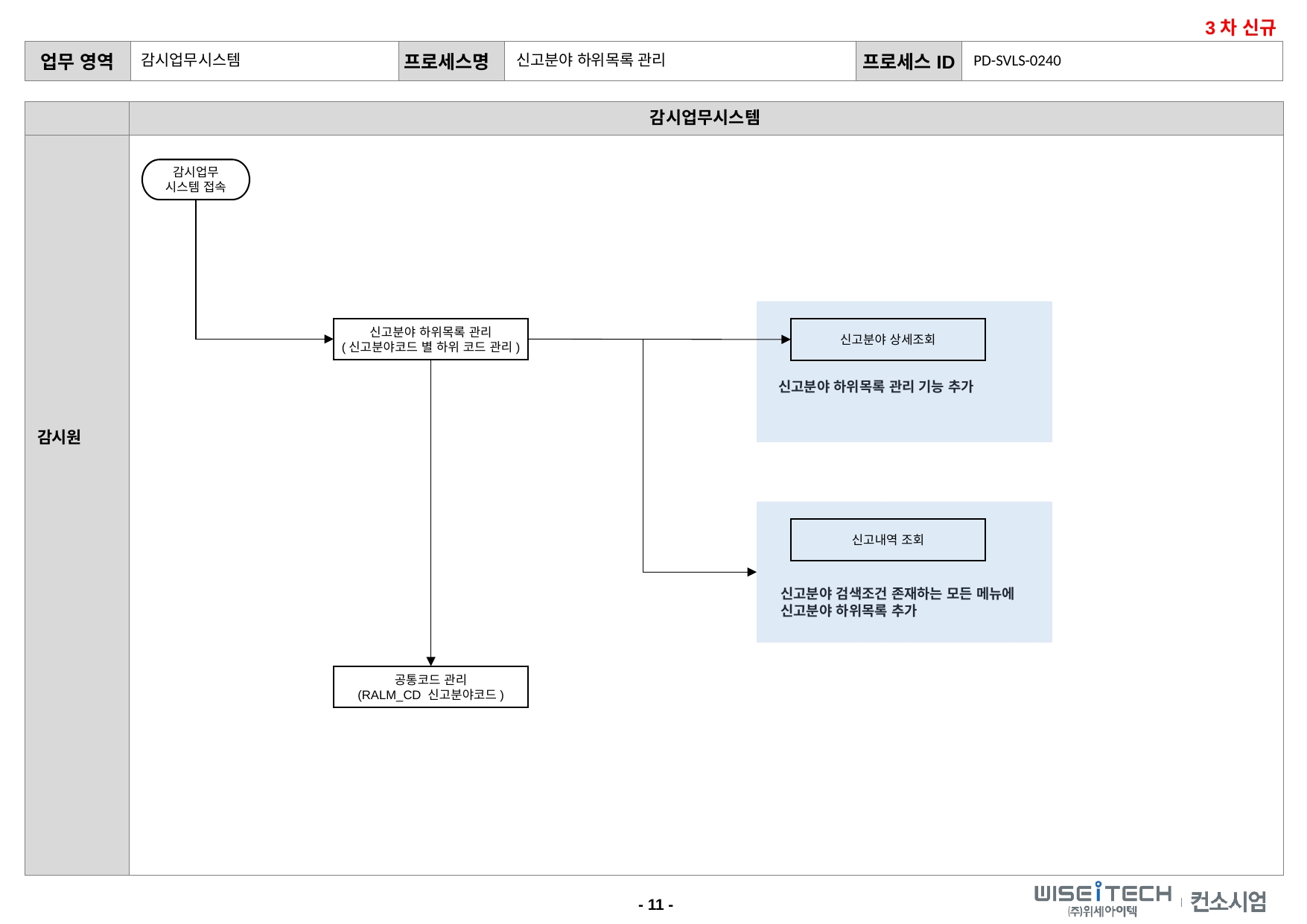

3차 신규
PD-SVLS-0240
감시업무시스템
신고분야 하위목록 관리
감시업무시스템
감시원
감시업무
시스템 접속

신고분야 하위목록 관리
(신고분야코드 별 하위 코드 관리)
신고분야 상세조회
신고분야 하위목록 관리 기능 추가

신고내역 조회
신고분야 검색조건 존재하는 모든 메뉴에
신고분야 하위목록 추가
공통코드 관리
(RALM_CD 신고분야코드)